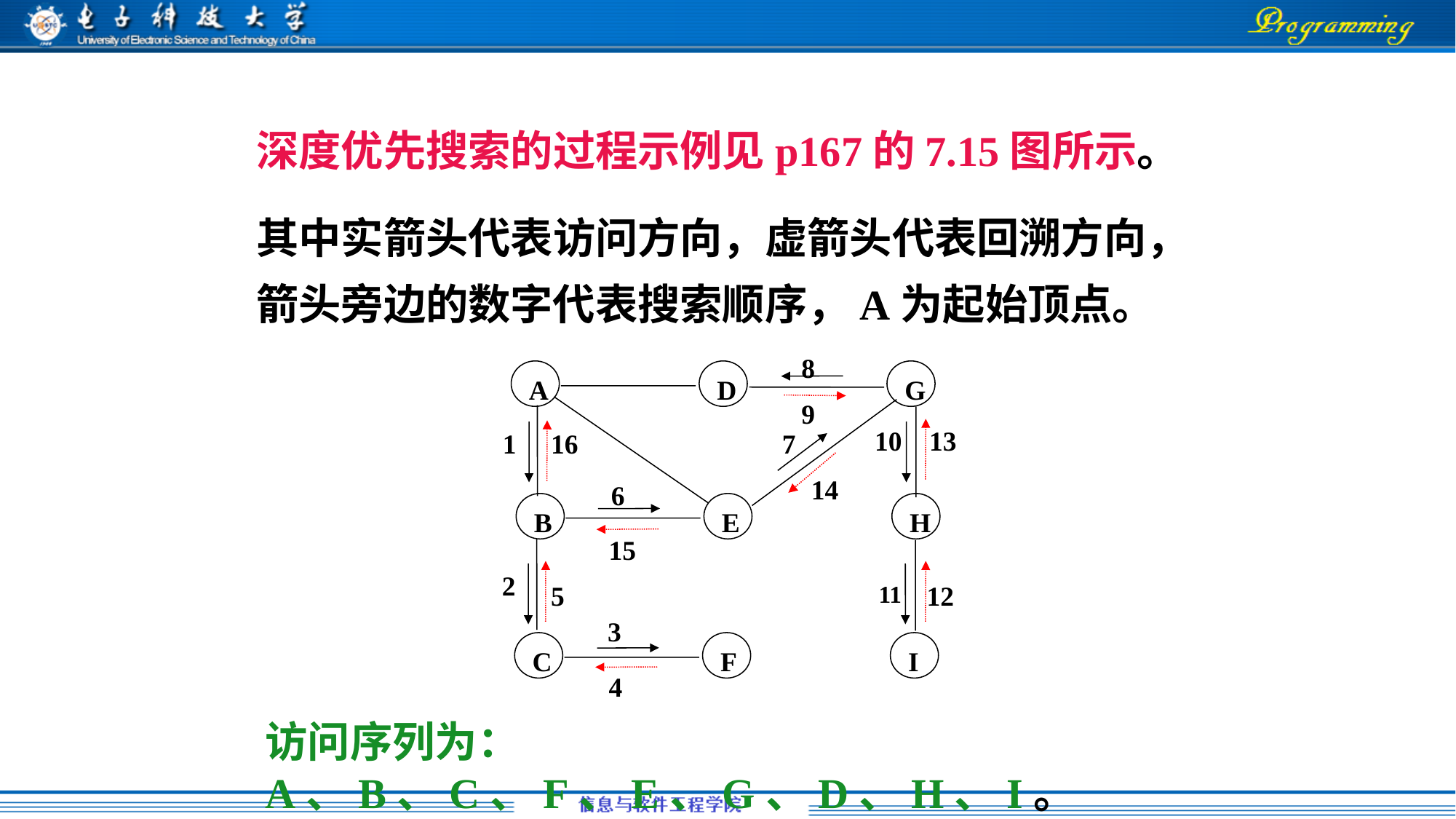

深度优先搜索的过程示例见p167的7.15图所示。
其中实箭头代表访问方向，虚箭头代表回溯方向，箭头旁边的数字代表搜索顺序，A为起始顶点。

8
A
D
G

9

10
13

1

16
7

14
6

B
E
H

15

2

5
11
12
3

C
F
I

4
访问序列为：A、B、C、F、E、G、D、H、I。